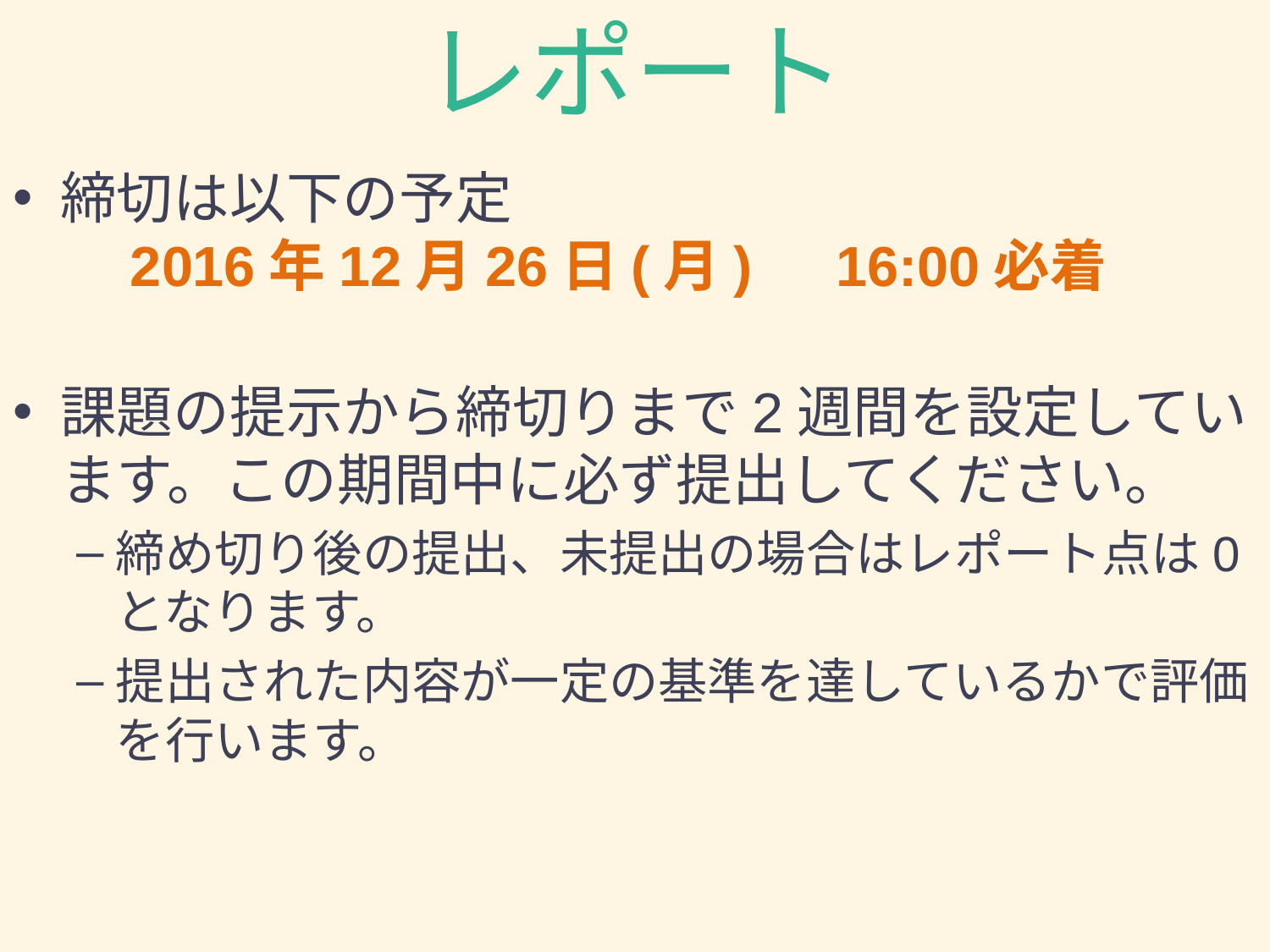

# レポート
締切は以下の予定
　2016年12月26日(月)　16:00必着
課題の提示から締切りまで2週間を設定しています。この期間中に必ず提出してください。
締め切り後の提出、未提出の場合はレポート点は0となります。
提出された内容が一定の基準を達しているかで評価を行います。